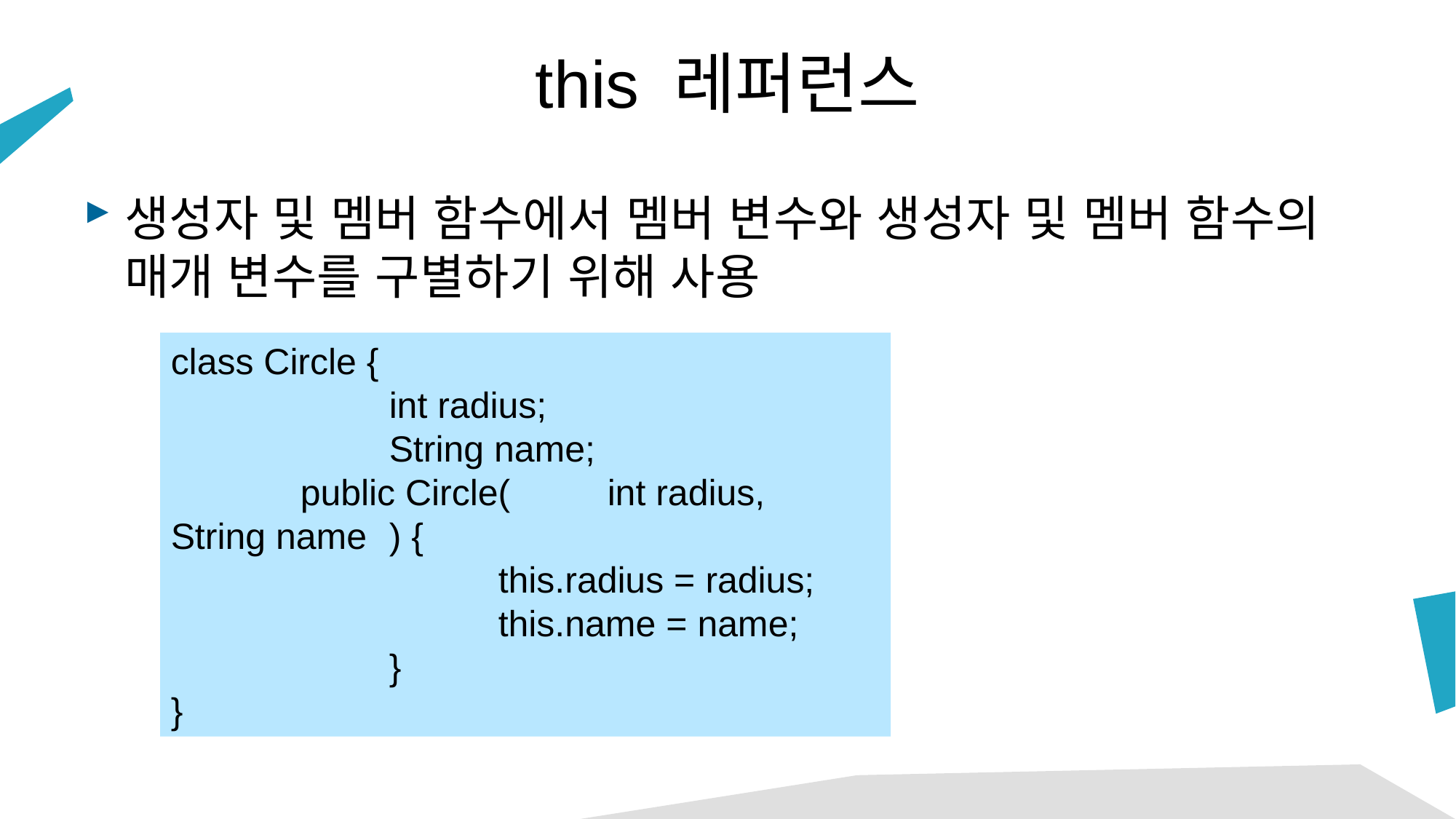

# this 레퍼런스
생성자 및 멤버 함수에서 멤버 변수와 생성자 및 멤버 함수의 매개 변수를 구별하기 위해 사용
class Circle {
		int radius;
		String name;
	  public Circle(	int radius,  String name	) {
			this.radius = radius;
			this.name = name;
		}
}